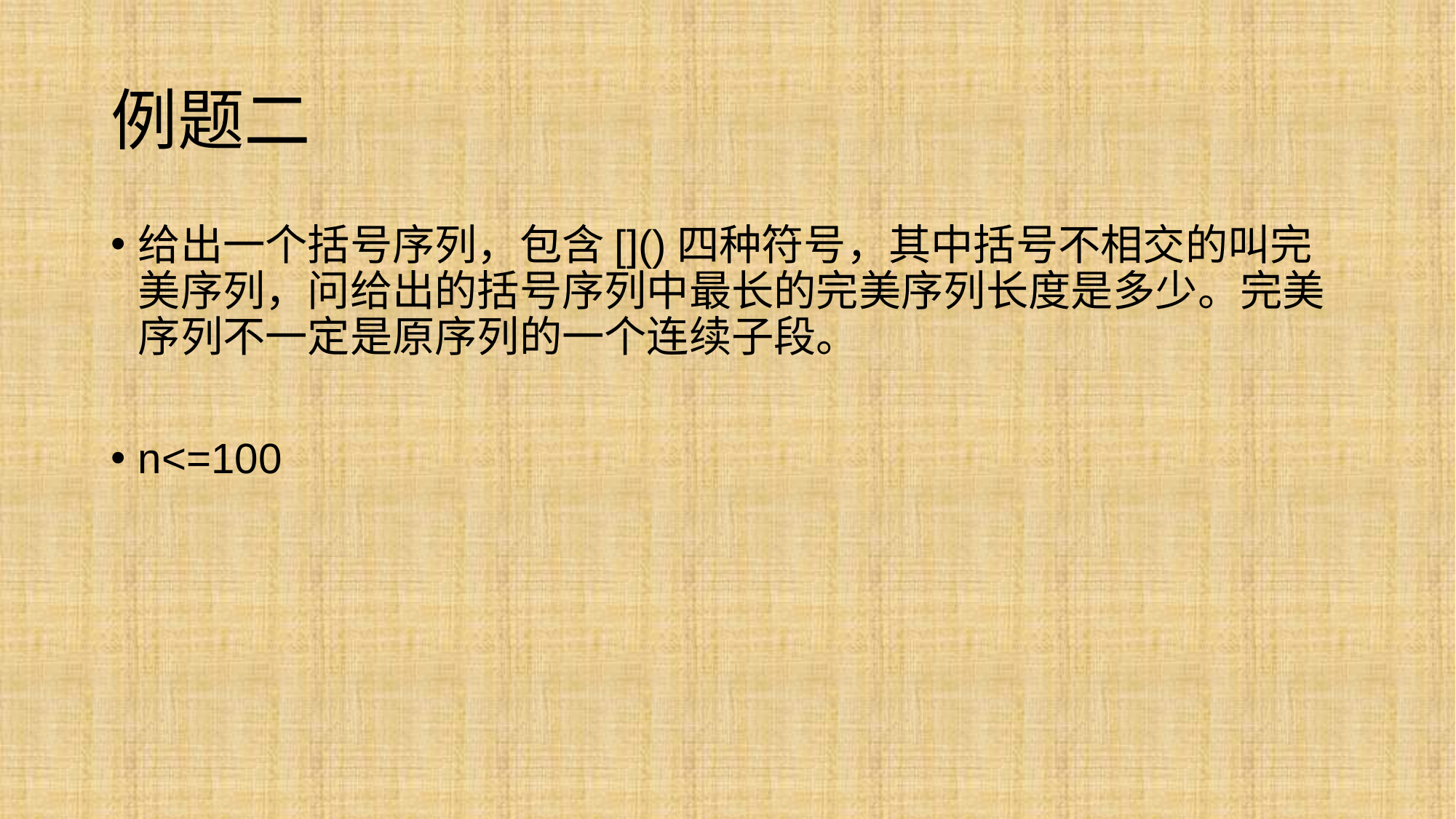

# 例题二
给出一个括号序列，包含[]()四种符号，其中括号不相交的叫完美序列，问给出的括号序列中最长的完美序列长度是多少。完美序列不一定是原序列的一个连续子段。

n<=100